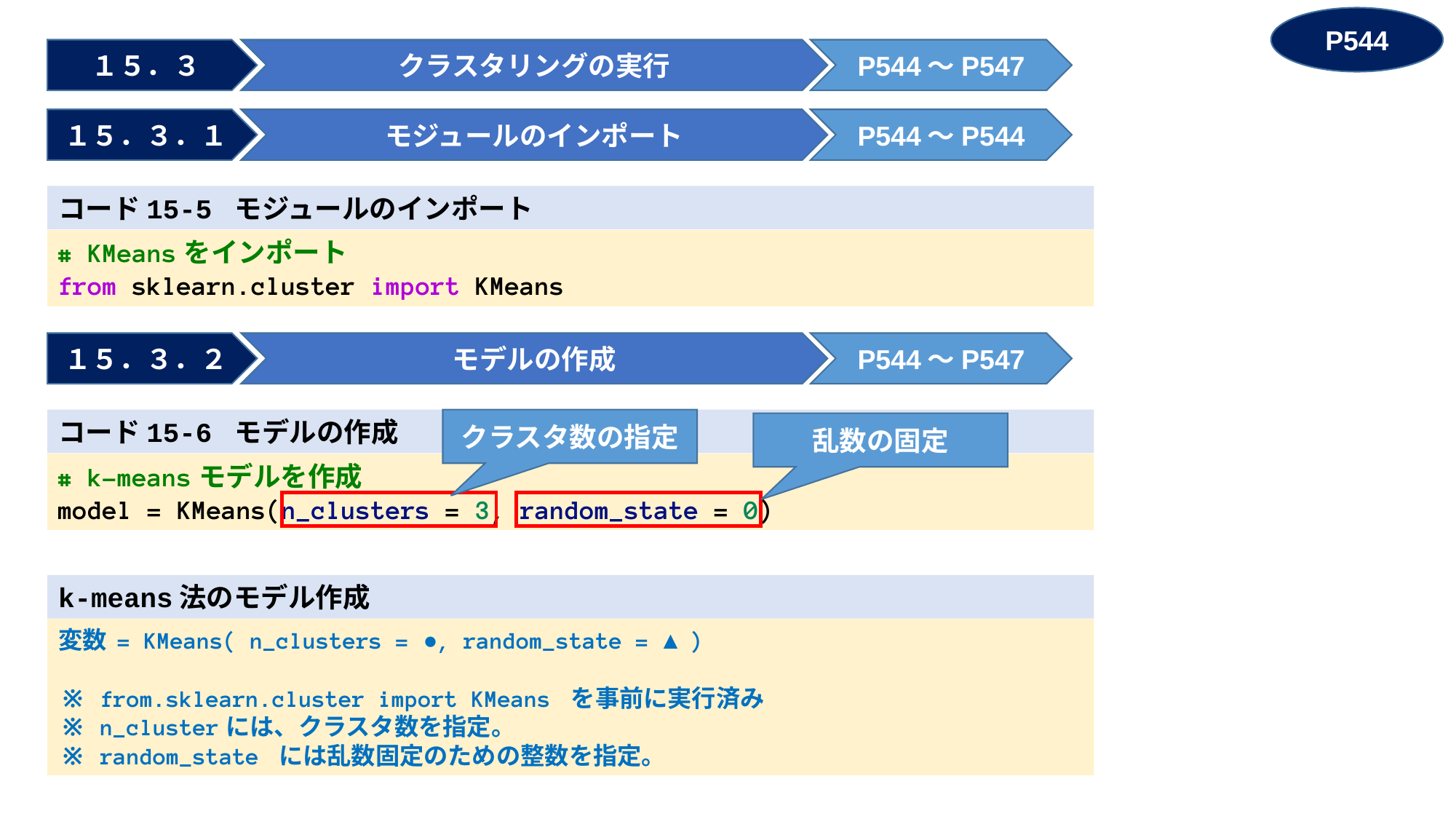

P544
１５．３
クラスタリングの実行
P544～P547
１５．３．１
モジュールのインポート
P544～P544
コード15-5 モジュールのインポート
# KMeansをインポート
from sklearn.cluster import KMeans
１５．３．２
モデルの作成
P544～P547
コード15-6 モデルの作成
クラスタ数の指定
乱数の固定
# k-meansモデルを作成
model = KMeans(n_clusters = 3, random_state = 0)

k-means法のモデル作成
変数 = KMeans( n_clusters = ●, random_state = ▲ )

※ from.sklearn.cluster import KMeans を事前に実行済み
※ n_clusterには、クラスタ数を指定。
※ random_state には乱数固定のための整数を指定。